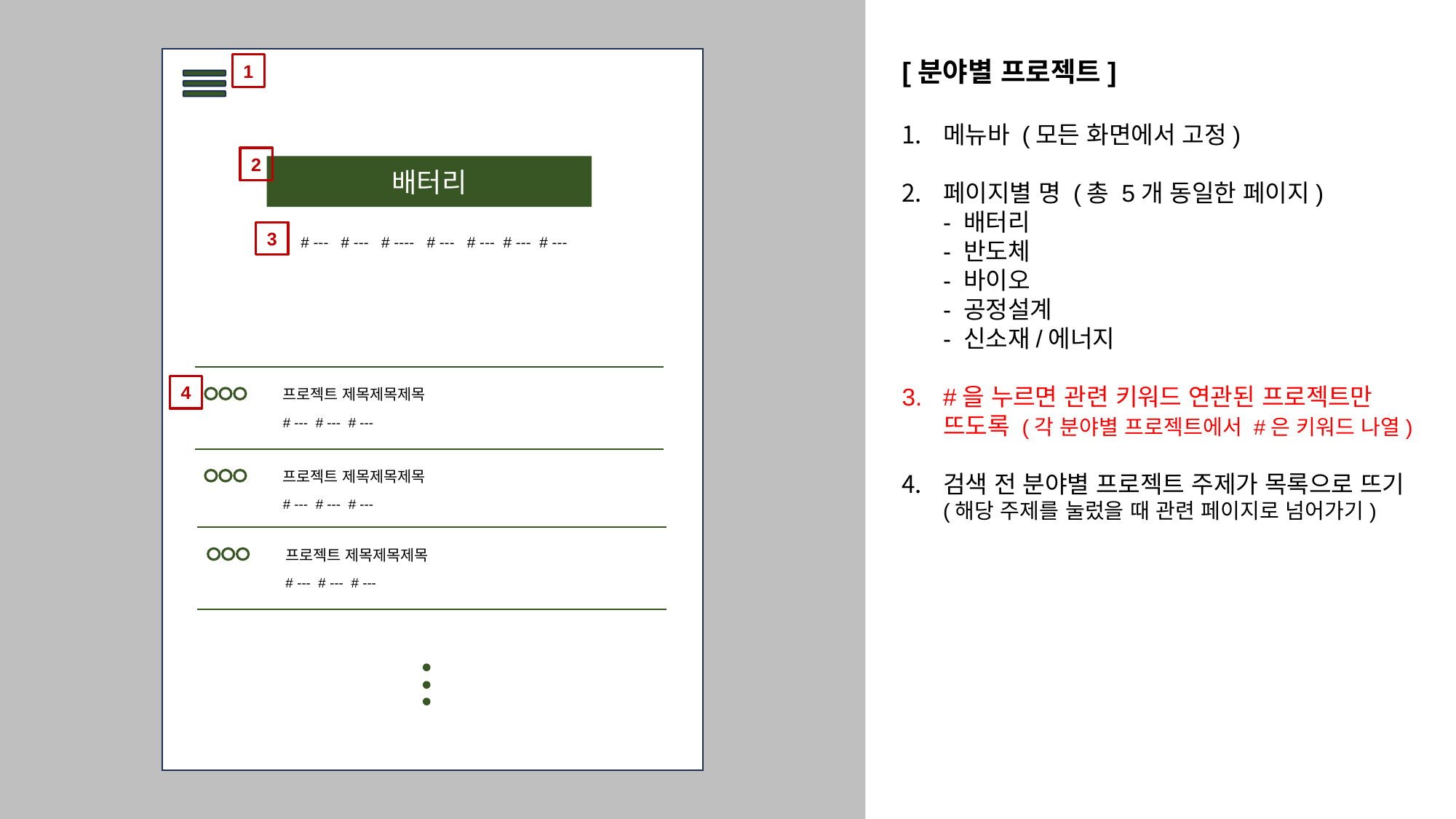

전체 프로젝트

[분야별 프로젝트]

메뉴바 (모든 화면에서 고정)
페이지별 명 (총 5개 동일한 페이지)
- 배터리
- 반도체
- 바이오
- 공정설계
- 신소재/에너지
#을 누르면 관련 키워드 연관된 프로젝트만 뜨도록 (각 분야별 프로젝트에서 #은 키워드 나열)
검색 전 분야별 프로젝트 주제가 목록으로 뜨기
(해당 주제를 눌렀을 때 관련 페이지로 넘어가기)
1

2
배터리
3
# ---   # ---   # ----   # ---   # ---  # ---  # ---
4
프로젝트 제목제목제목

# ---  # ---  # ---

프로젝트 제목제목제목

# ---  # ---  # ---

프로젝트 제목제목제목

# ---  # ---  # ---